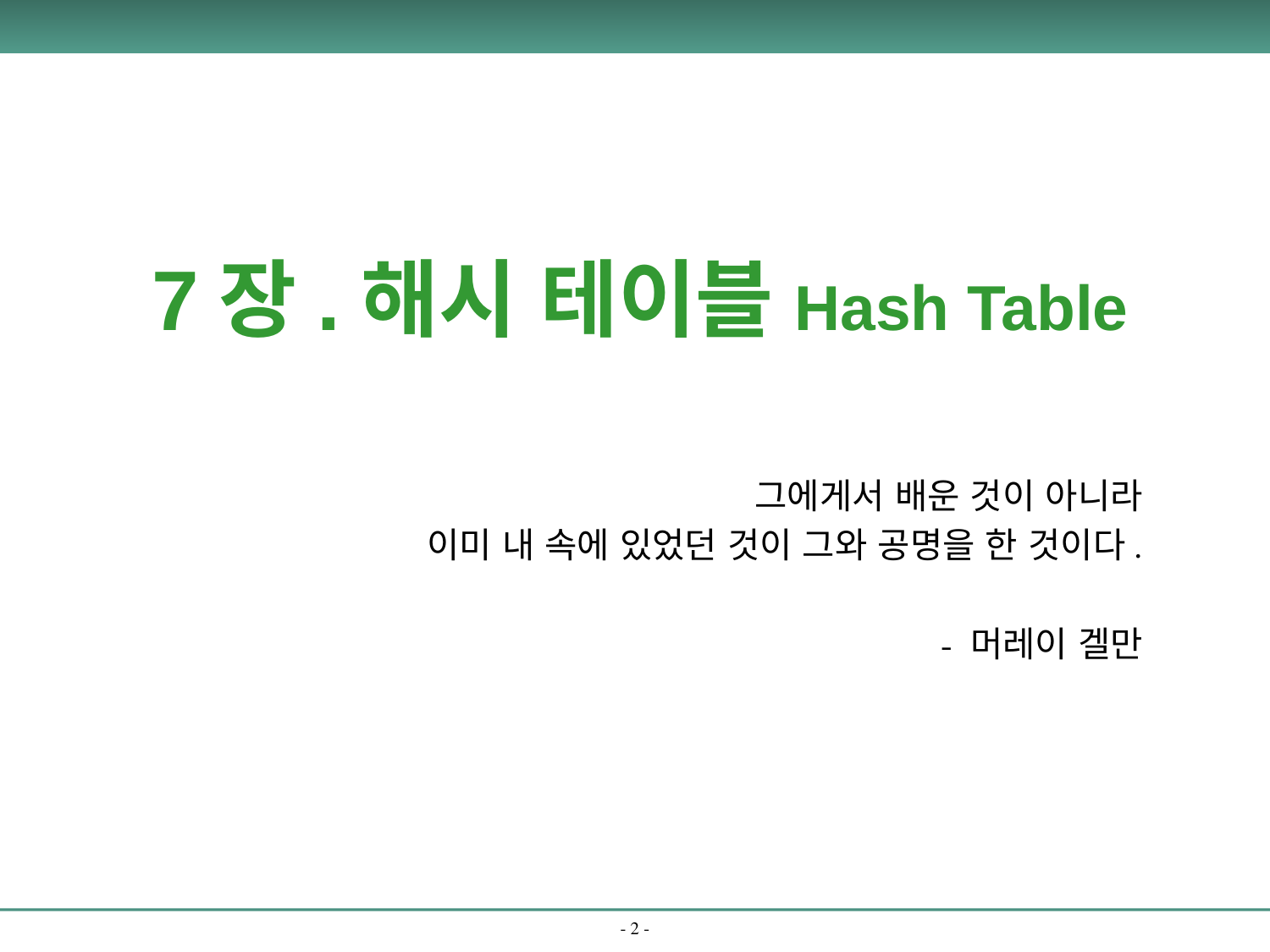

# 7장.해시 테이블Hash Table
그에게서 배운 것이 아니라
이미 내 속에 있었던 것이 그와 공명을 한 것이다.

- 머레이 겔만